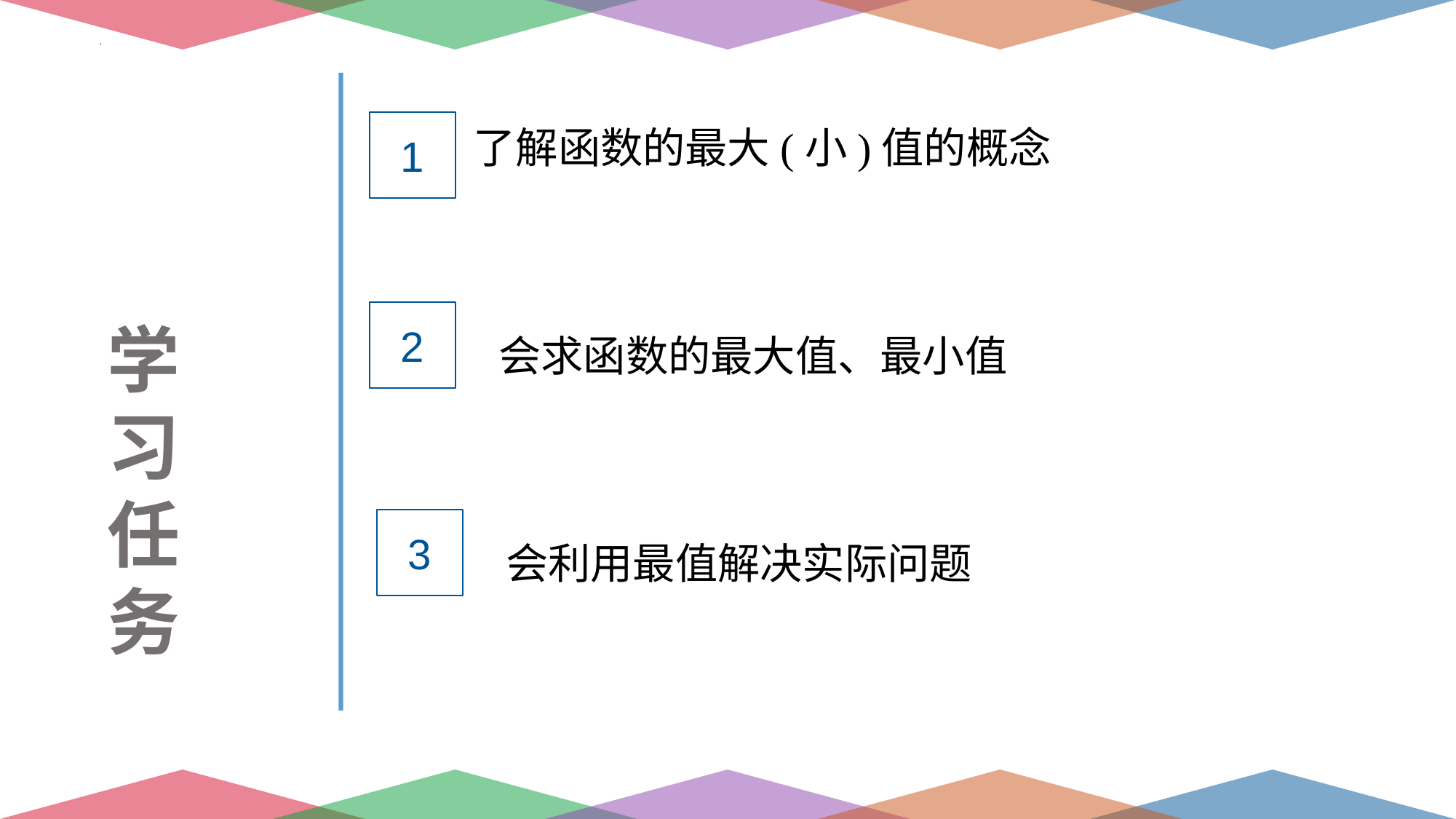

1
了解函数的最大(小)值的概念

会求函数的最大值、最小值
2
学习任务
会利用最值解决实际问题
3